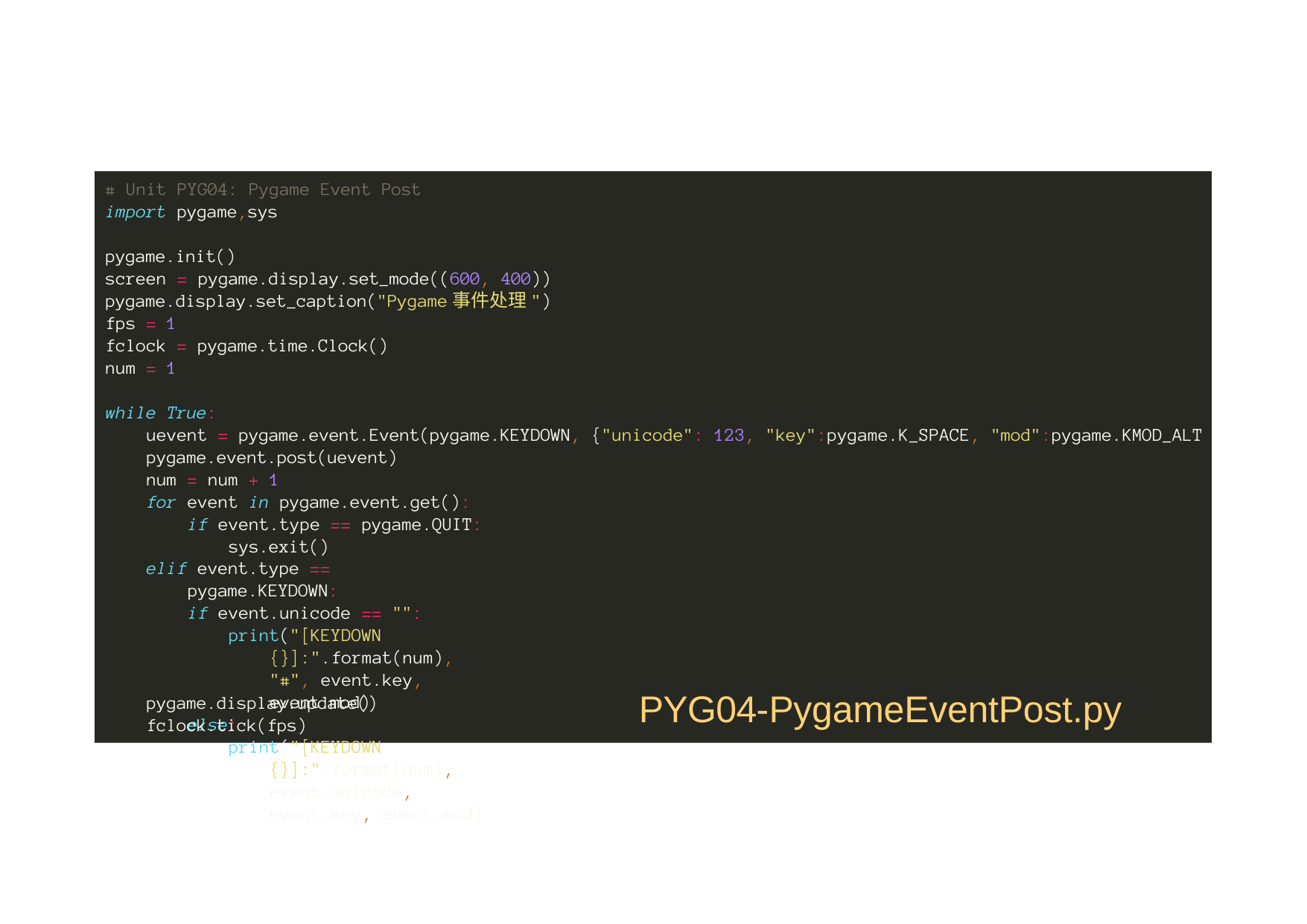

# Unit PYG04: Pygame Event Post
import pygame,sys
pygame.init()
screen = pygame.display.set_mode((600, 400)) pygame.display.set_caption("Pygame事件处理") fps = 1
fclock = pygame.time.Clock()
num = 1
while True:
uevent = pygame.event.Event(pygame.KEYDOWN, {"unicode": 123, "key":pygame.K_SPACE, "mod":pygame.KMOD_ALT pygame.event.post(uevent)
num = num + 1
for event in pygame.event.get():
if event.type == pygame.QUIT: sys.exit()
elif event.type == pygame.KEYDOWN:
if event.unicode == "":
print("[KEYDOWN {}]:".format(num), "#", event.key, event.mod)
else:
print("[KEYDOWN {}]:".format(num), event.unicode, event.key, event.mod)
PYG04-PygameEventPost.py
pygame.display.update() fclock.tick(fps)